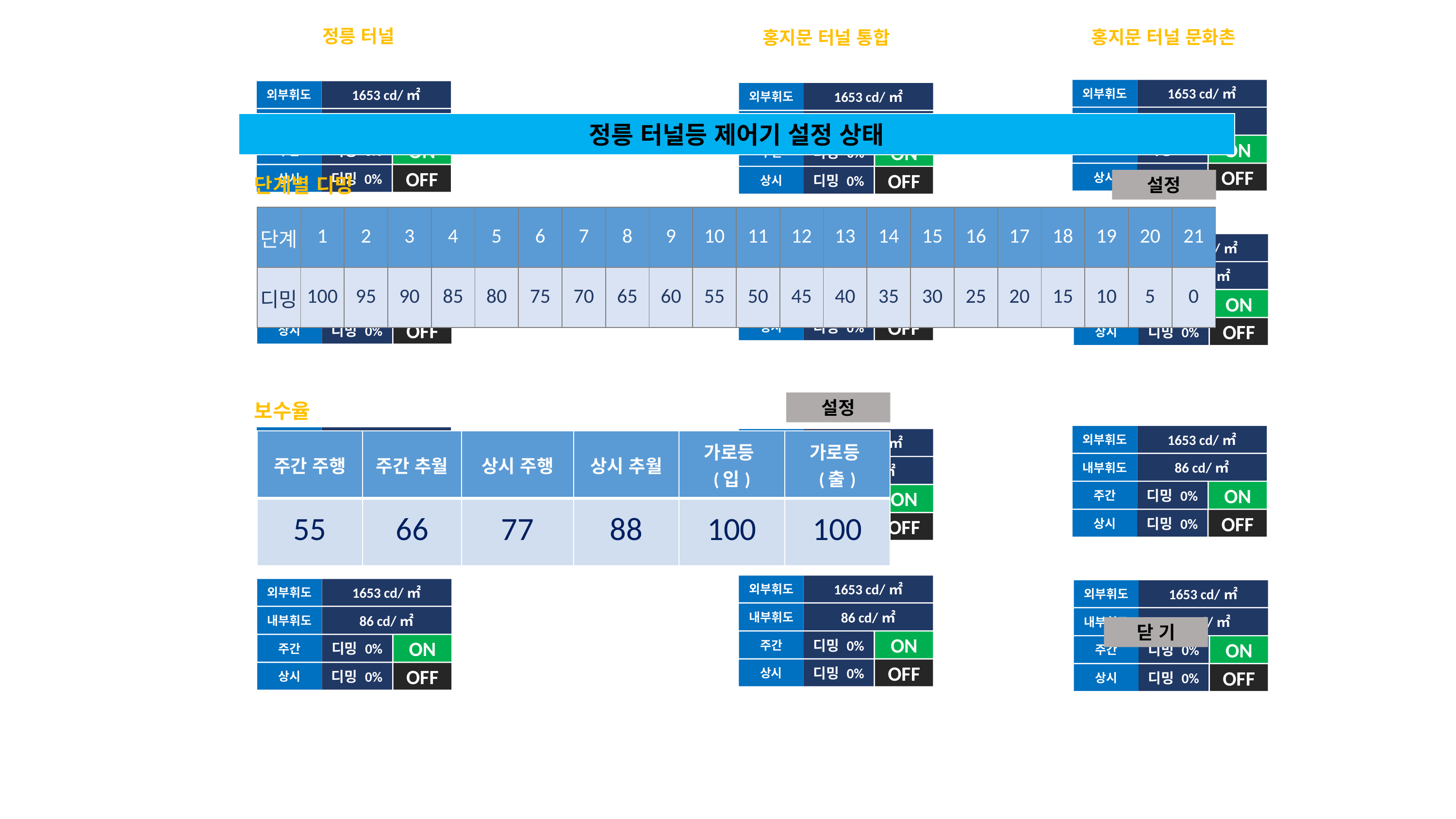

정릉 터널
홍지문 터널 문화촌
홍지문 터널 통합
1653 cd/㎡
외부휘도
86 cd/㎡
내부휘도
주간
디밍 0%
ON
상시
디밍 0%
OFF
1653 cd/㎡
외부휘도
86 cd/㎡
내부휘도
주간
디밍 0%
ON
상시
디밍 0%
OFF
1653 cd/㎡
외부휘도
86 cd/㎡
내부휘도
주간
디밍 0%
ON
상시
디밍 0%
OFF
정릉 터널등 제어기 설정 상태
단계별 디밍
설정
| 단계 | 1 | 2 | 3 | 4 | 5 | 6 | 7 | 8 | 9 | 10 | 11 | 12 | 13 | 14 | 15 | 16 | 17 | 18 | 19 | 20 | 21 |
| --- | --- | --- | --- | --- | --- | --- | --- | --- | --- | --- | --- | --- | --- | --- | --- | --- | --- | --- | --- | --- | --- |
| 디밍 | 100 | 95 | 90 | 85 | 80 | 75 | 70 | 65 | 60 | 55 | 50 | 45 | 40 | 35 | 30 | 25 | 20 | 15 | 10 | 5 | 0 |
1653 cd/㎡
외부휘도
86 cd/㎡
내부휘도
주간
디밍 0%
ON
상시
디밍 0%
OFF
1653 cd/㎡
외부휘도
86 cd/㎡
내부휘도
주간
디밍 0%
ON
상시
디밍 0%
OFF
1653 cd/㎡
외부휘도
86 cd/㎡
내부휘도
주간
디밍 0%
ON
상시
디밍 0%
OFF
보수율
설정
1653 cd/㎡
외부휘도
86 cd/㎡
내부휘도
주간
디밍 0%
ON
상시
디밍 0%
OFF
1653 cd/㎡
외부휘도
86 cd/㎡
내부휘도
주간
디밍 0%
ON
상시
디밍 0%
OFF
1653 cd/㎡
외부휘도
86 cd/㎡
내부휘도
주간
디밍 0%
ON
상시
디밍 0%
OFF
| 주간 주행 | 주간 추월 | 상시 주행 | 상시 추월 | 가로등(입) | 가로등(출) |
| --- | --- | --- | --- | --- | --- |
| 55 | 66 | 77 | 88 | 100 | 100 |
1653 cd/㎡
외부휘도
86 cd/㎡
내부휘도
주간
디밍 0%
ON
상시
디밍 0%
OFF
1653 cd/㎡
외부휘도
86 cd/㎡
내부휘도
주간
디밍 0%
ON
상시
디밍 0%
OFF
1653 cd/㎡
외부휘도
86 cd/㎡
내부휘도
주간
디밍 0%
ON
상시
디밍 0%
OFF
닫 기